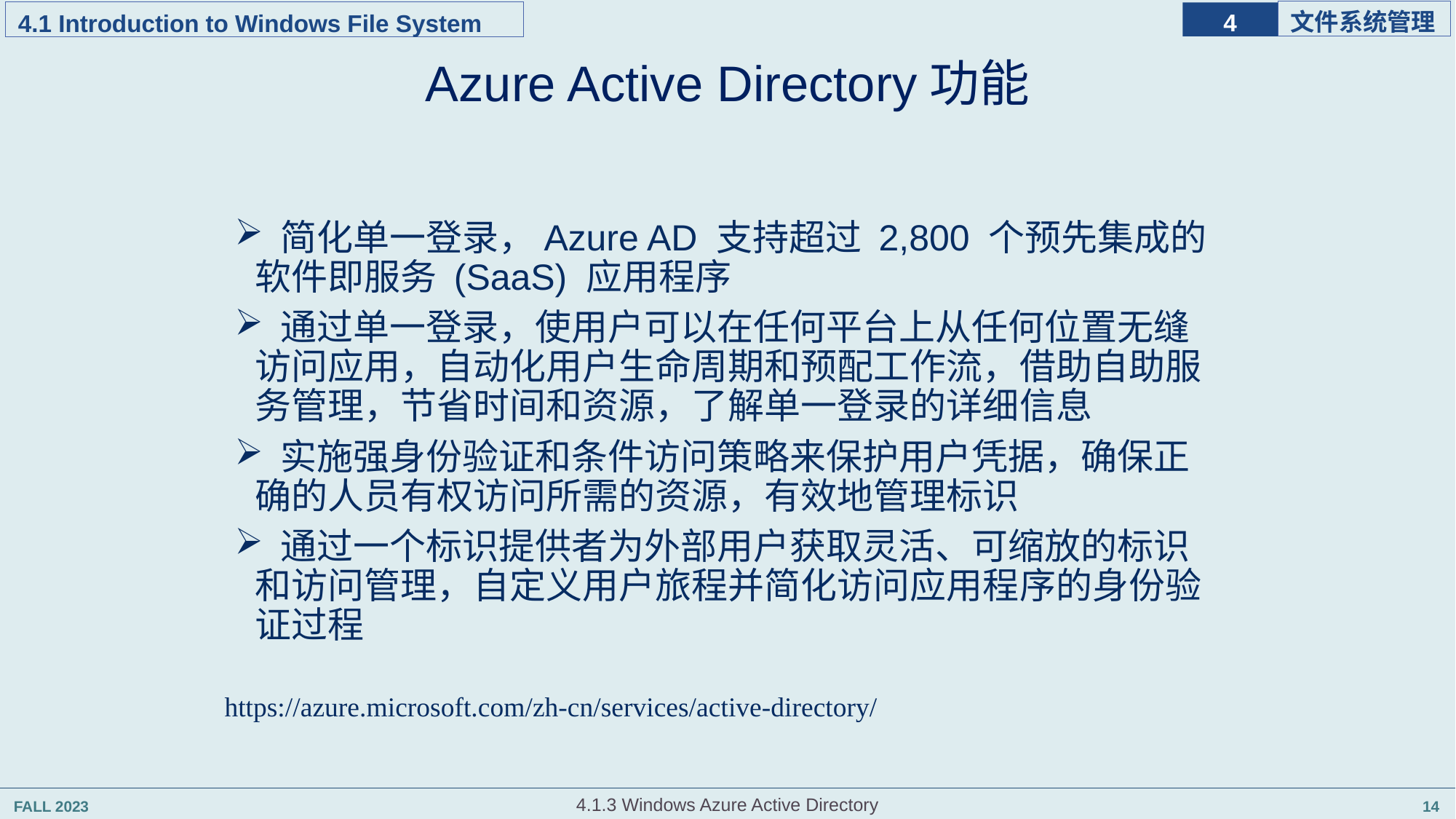

Azure Active Directory功能
 简化单一登录，Azure AD 支持超过 2,800 个预先集成的软件即服务 (SaaS) 应用程序
 通过单一登录，使用户可以在任何平台上从任何位置无缝访问应用，自动化用户生命周期和预配工作流，借助自助服务管理，节省时间和资源，了解单一登录的详细信息
 实施强身份验证和条件访问策略来保护用户凭据，确保正确的人员有权访问所需的资源，有效地管理标识
 通过一个标识提供者为外部用户获取灵活、可缩放的标识和访问管理，自定义用户旅程并简化访问应用程序的身份验证过程

https://azure.microsoft.com/zh-cn/services/active-directory/
4.1.3 Windows Azure Active Directory